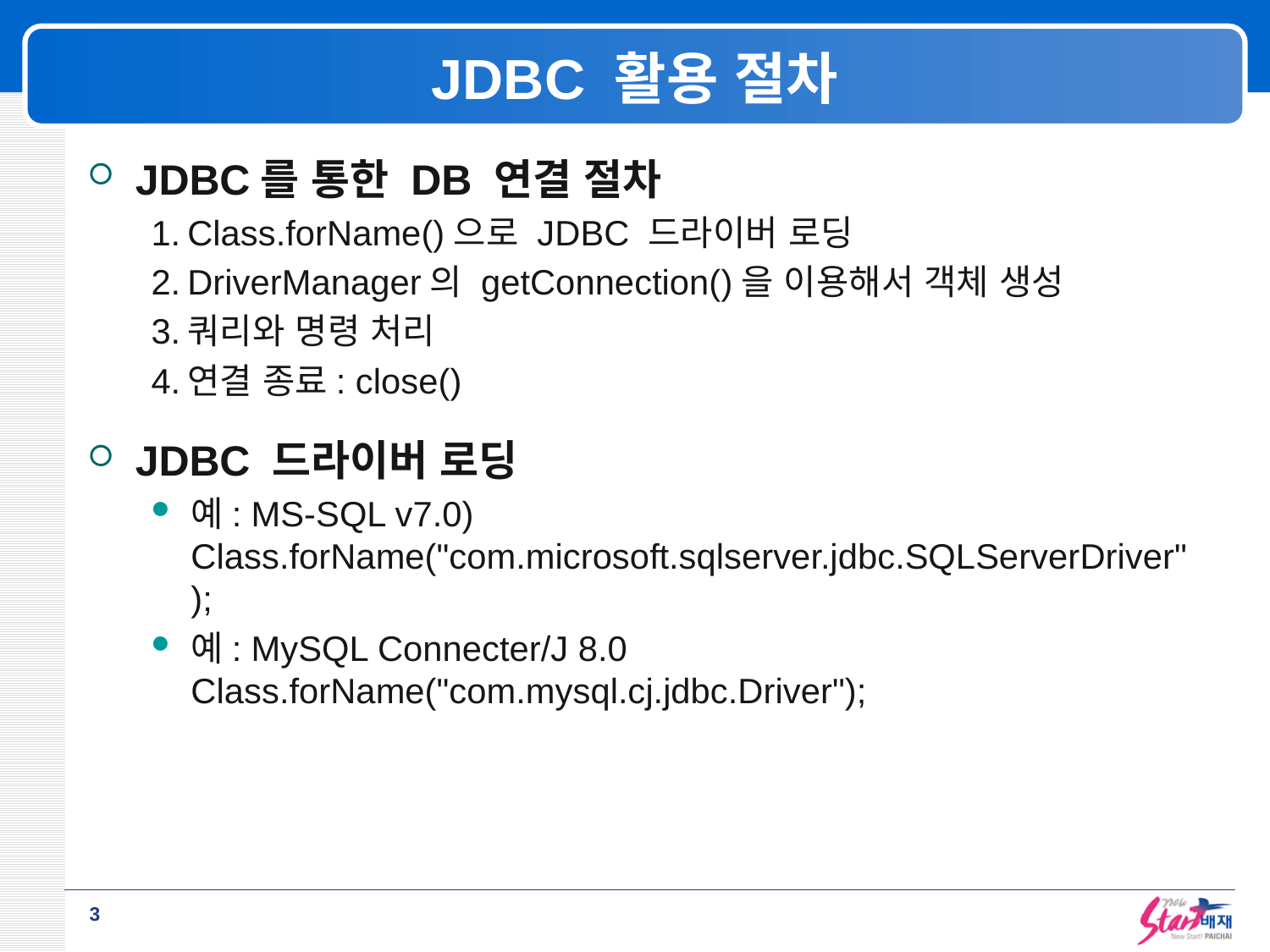

# JDBC 활용 절차
JDBC를 통한 DB 연결 절차
Class.forName()으로 JDBC 드라이버 로딩
DriverManager의 getConnection()을 이용해서 객체 생성
쿼리와 명령 처리
연결 종료: close()

JDBC 드라이버 로딩
예: MS-SQL v7.0)
Class.forName("com.microsoft.sqlserver.jdbc.SQLServerDriver");
예: MySQL Connecter/J 8.0
Class.forName("com.mysql.cj.jdbc.Driver");

3